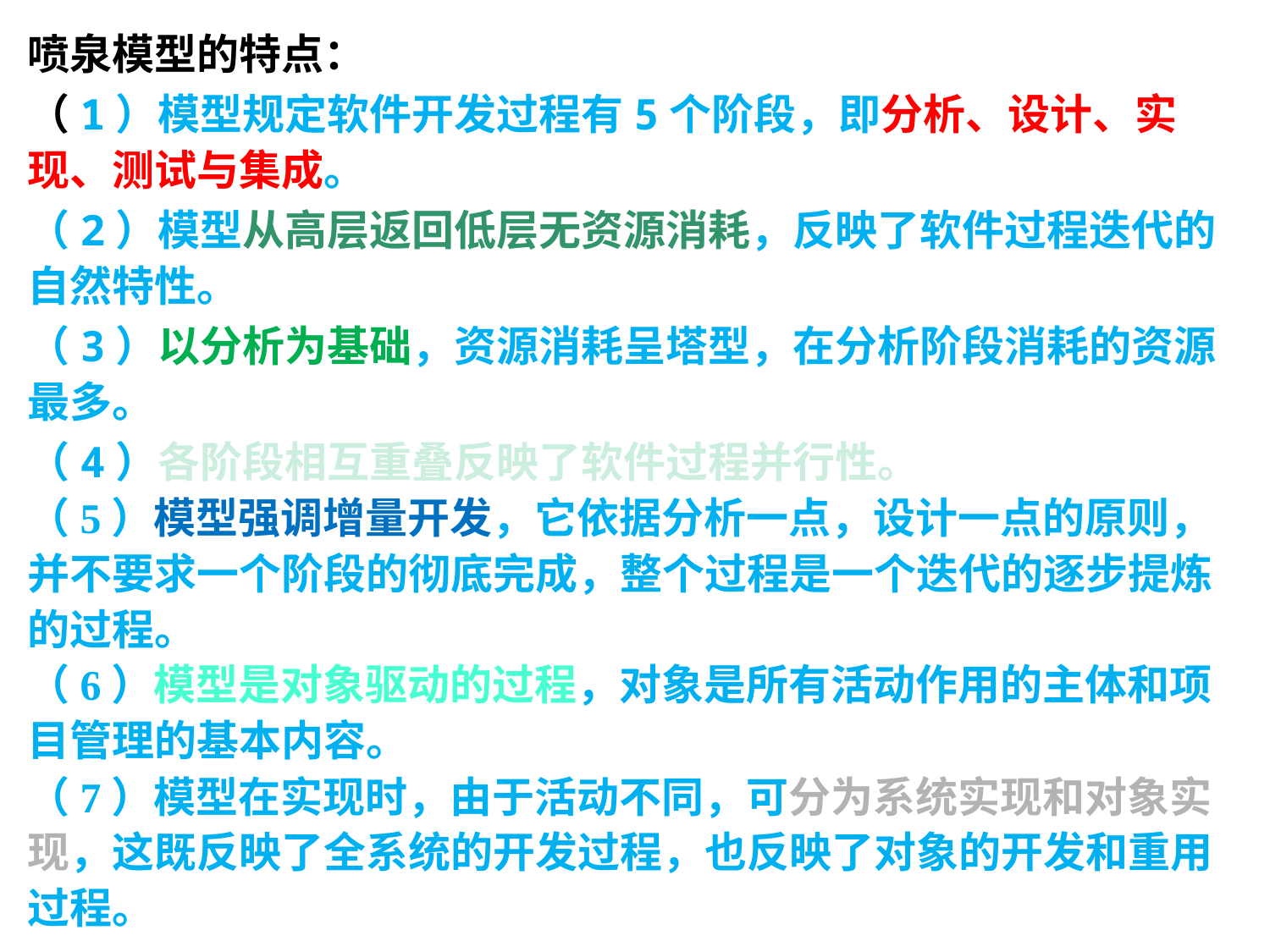

喷泉模型的特点：
（1）模型规定软件开发过程有5个阶段，即分析、设计、实现、测试与集成。
（2）模型从高层返回低层无资源消耗，反映了软件过程迭代的自然特性。
（3）以分析为基础，资源消耗呈塔型，在分析阶段消耗的资源最多。
（4）各阶段相互重叠反映了软件过程并行性。
（5）模型强调增量开发，它依据分析一点，设计一点的原则，并不要求一个阶段的彻底完成，整个过程是一个迭代的逐步提炼的过程。
（6）模型是对象驱动的过程，对象是所有活动作用的主体和项目管理的基本内容。
（7）模型在实现时，由于活动不同，可分为系统实现和对象实现，这既反映了全系统的开发过程，也反映了对象的开发和重用过程。